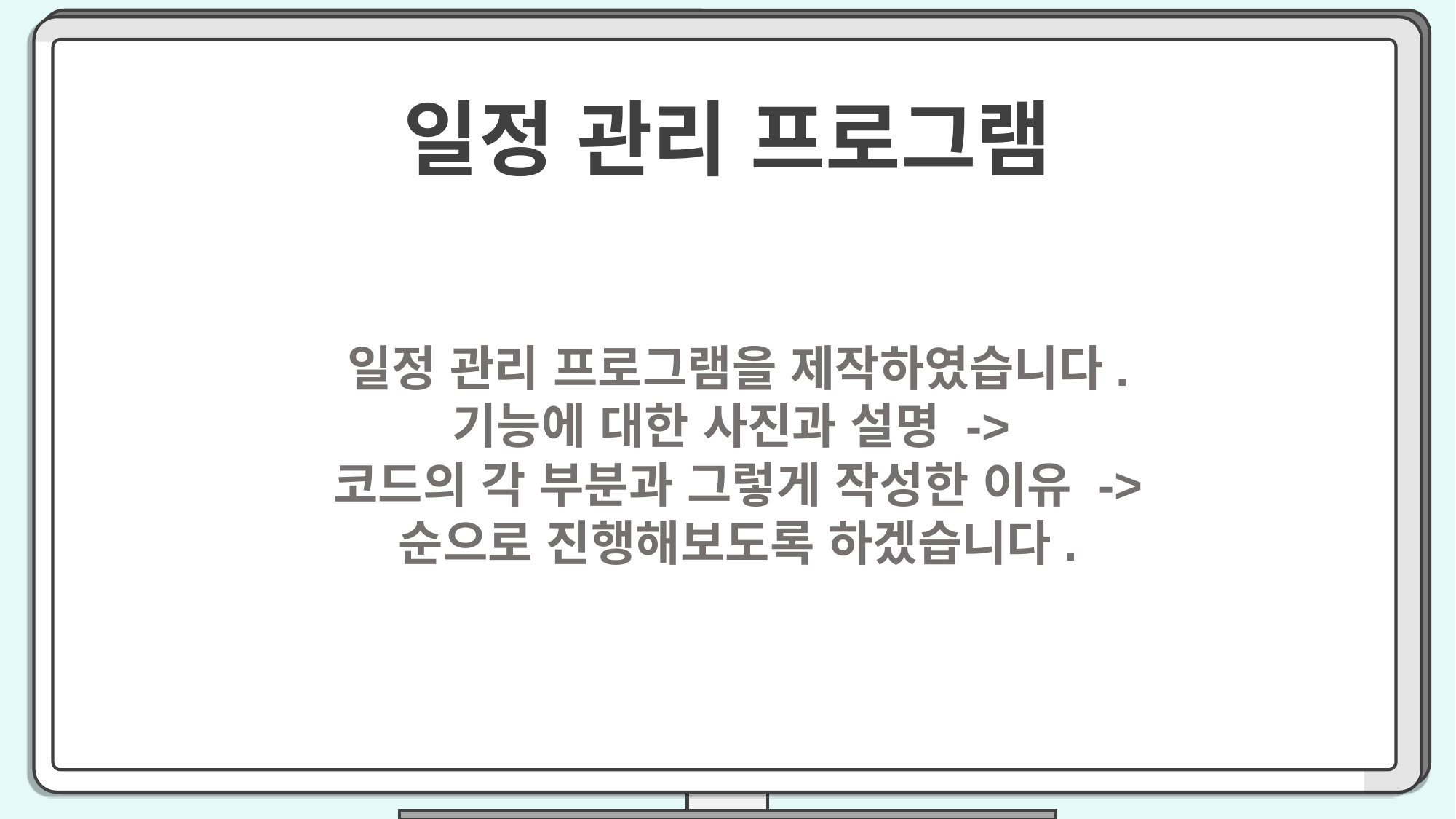

일정 관리 프로그램
일정 관리 프로그램을 제작하였습니다.
기능에 대한 사진과 설명 ->
코드의 각 부분과 그렇게 작성한 이유 ->
순으로 진행해보도록 하겠습니다.